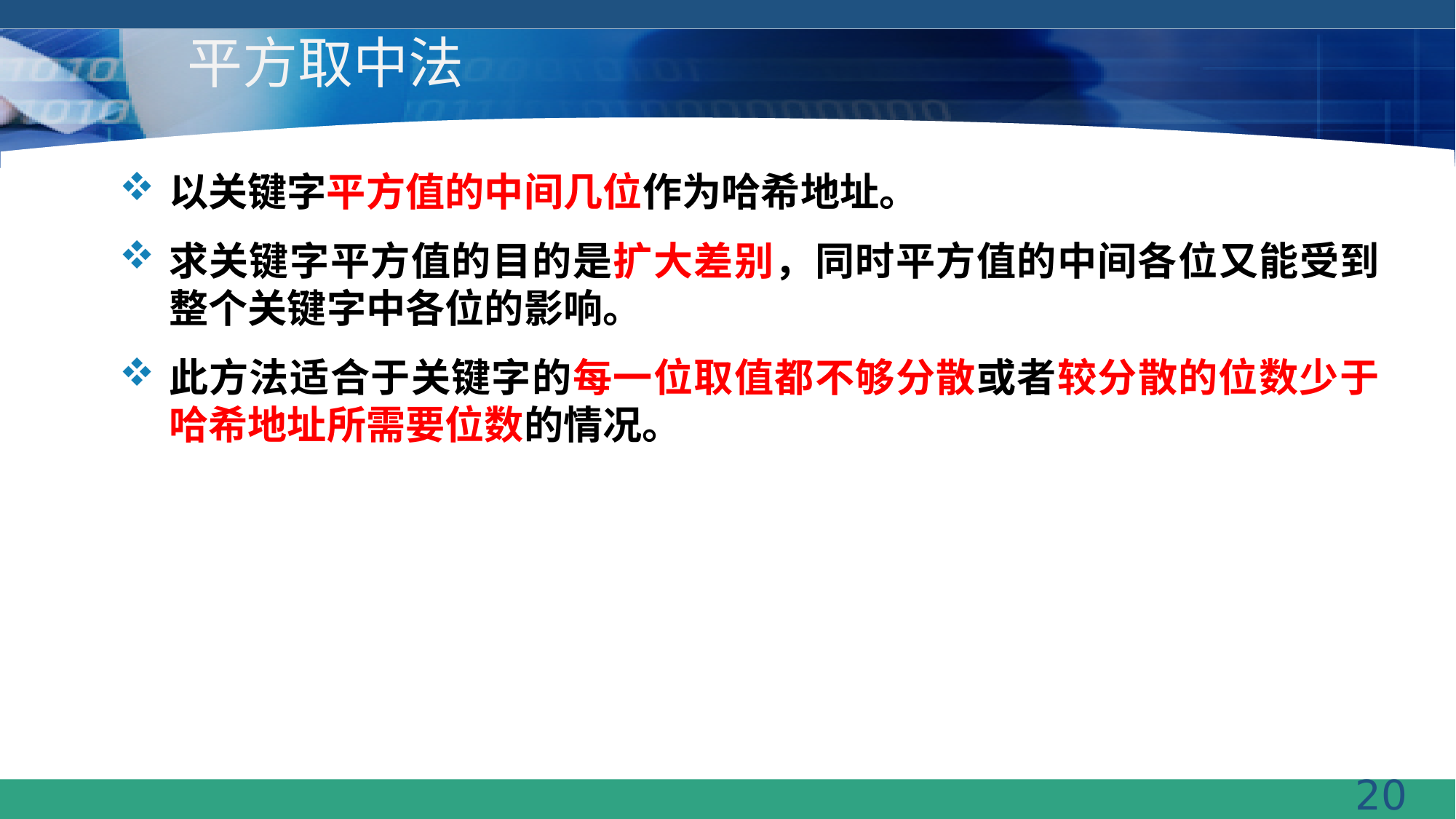

# 平方取中法
以关键字平方值的中间几位作为哈希地址。
求关键字平方值的目的是扩大差别，同时平方值的中间各位又能受到整个关键字中各位的影响。
此方法适合于关键字的每一位取值都不够分散或者较分散的位数少于哈希地址所需要位数的情况。